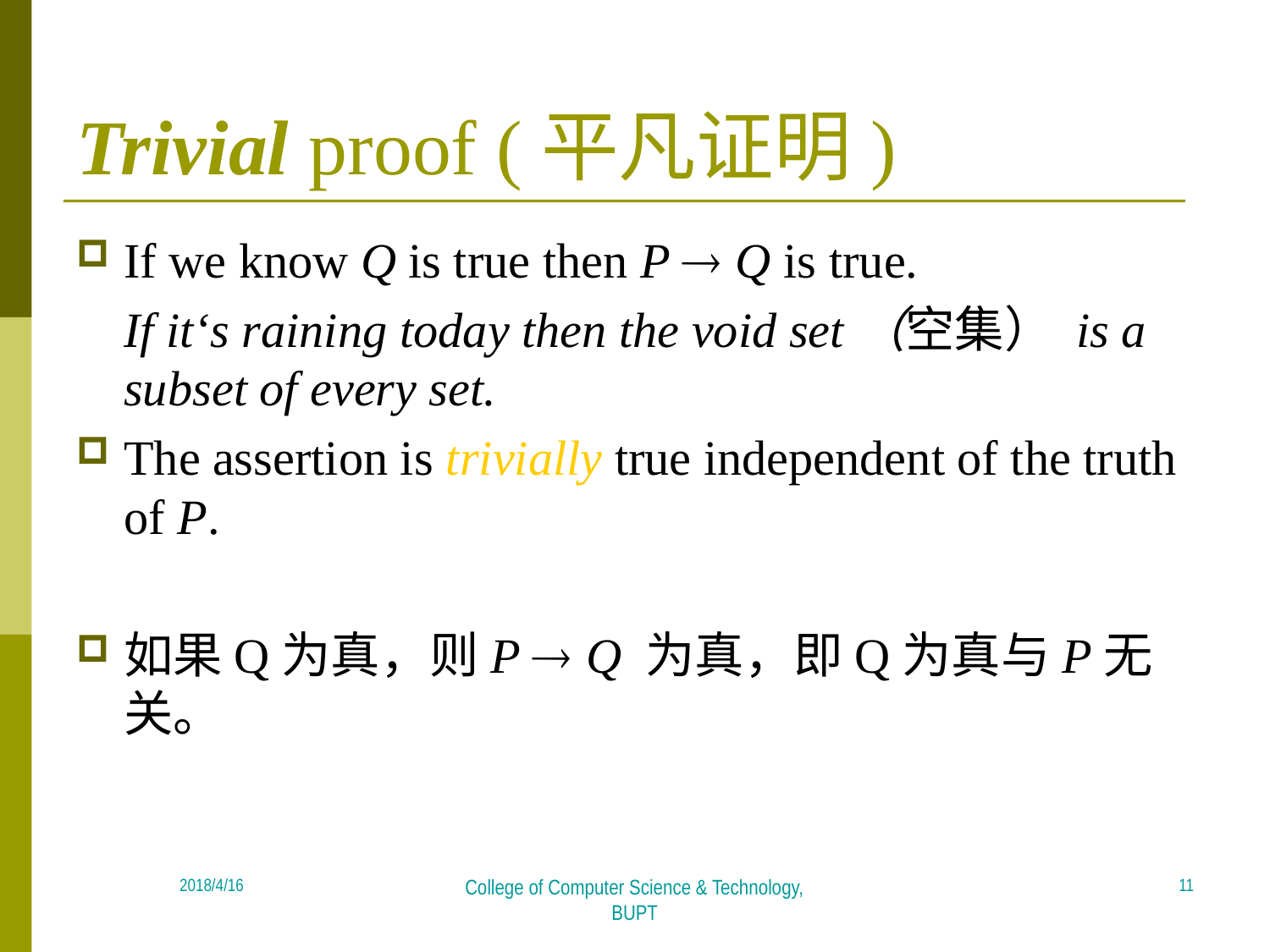

# Trivial proof (平凡证明)
If we know Q is true then P → Q is true.
	If it‘s raining today then the void set（空集） is a subset of every set.
The assertion is trivially true independent of the truth of P.

如果Q为真，则P → Q 为真，即Q为真与P无关。
11
2018/4/16
College of Computer Science & Technology, BUPT